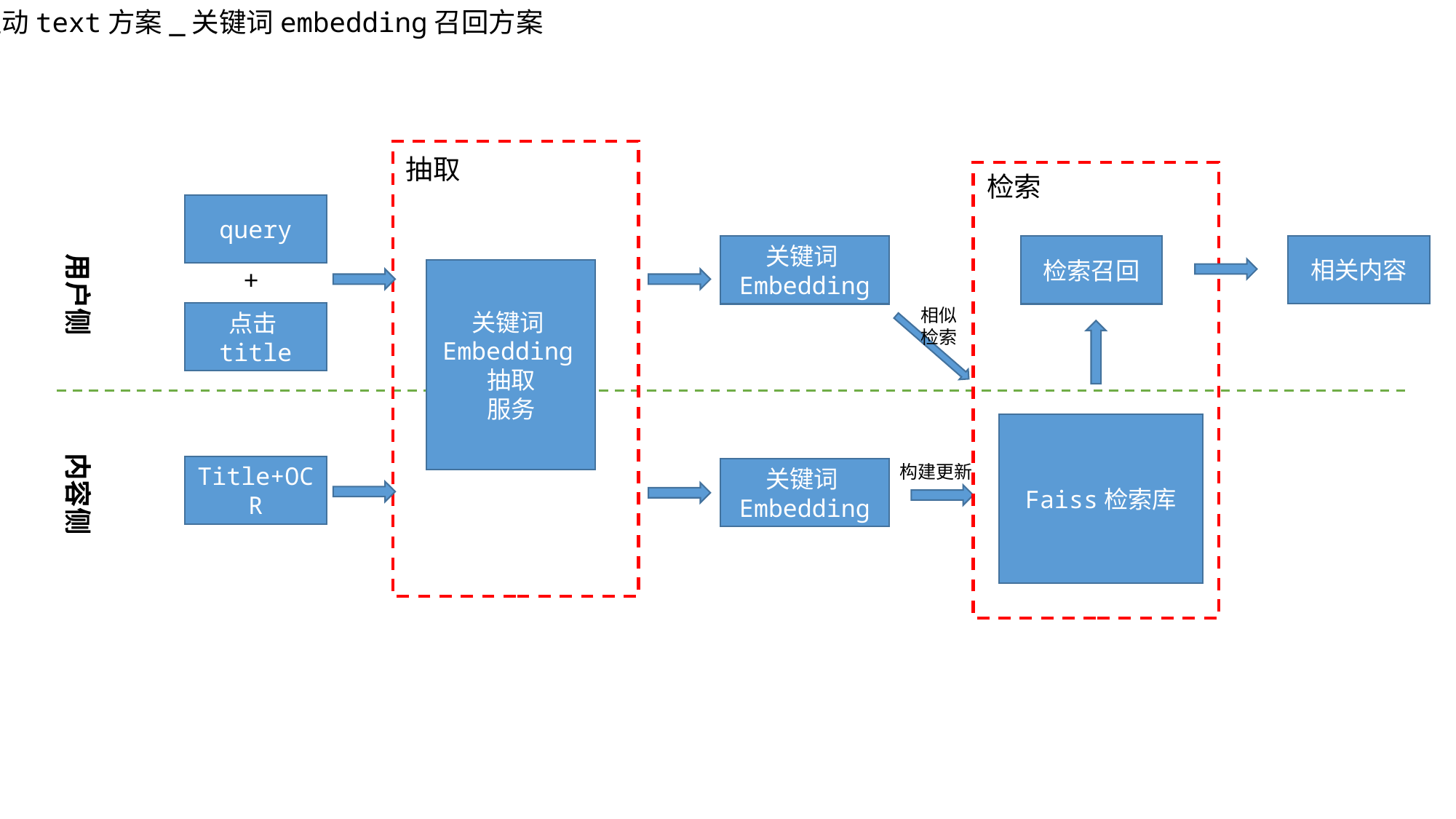

主动text方案_关键词embedding召回方案

抽取

检索
query
相关内容
关键词Embedding
检索召回
用户侧
+

关键词Embedding抽取
服务

相似
检索
点击title

Faiss检索库
内容侧
构建更新
Title+OCR
关键词Embedding